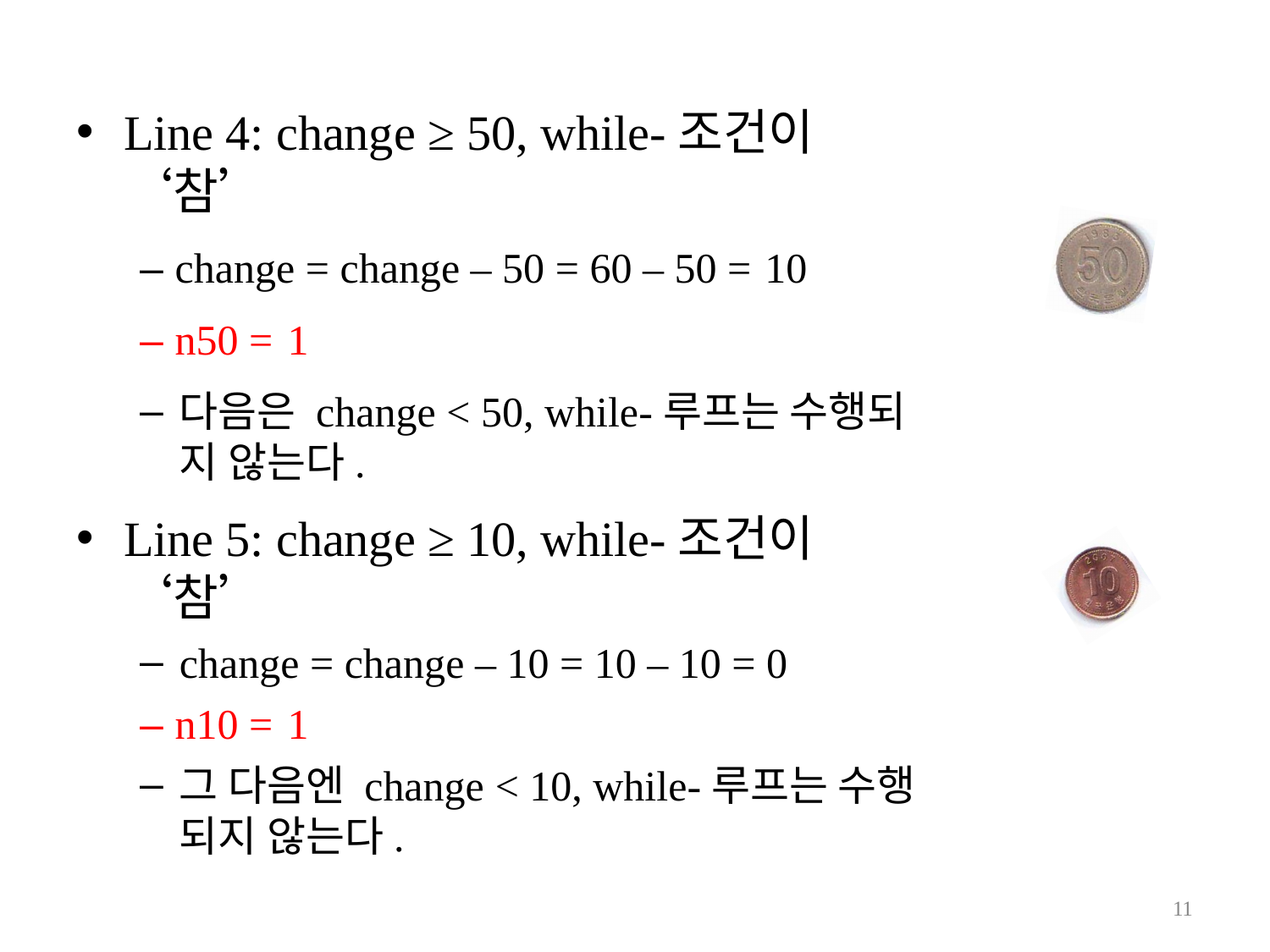

Line 4: change ≥ 50, while-조건이 ‘참’
– change = change – 50 = 60 – 50 = 10
– n50 = 1
다음은 change < 50, while-루프는 수행되  지 않는다.
Line 5: change ≥ 10, while-조건이 ‘참’
change = change – 10 = 10 – 10 = 0
– n10 = 1
그 다음엔 change < 10, while-루프는 수행  되지 않는다.

11